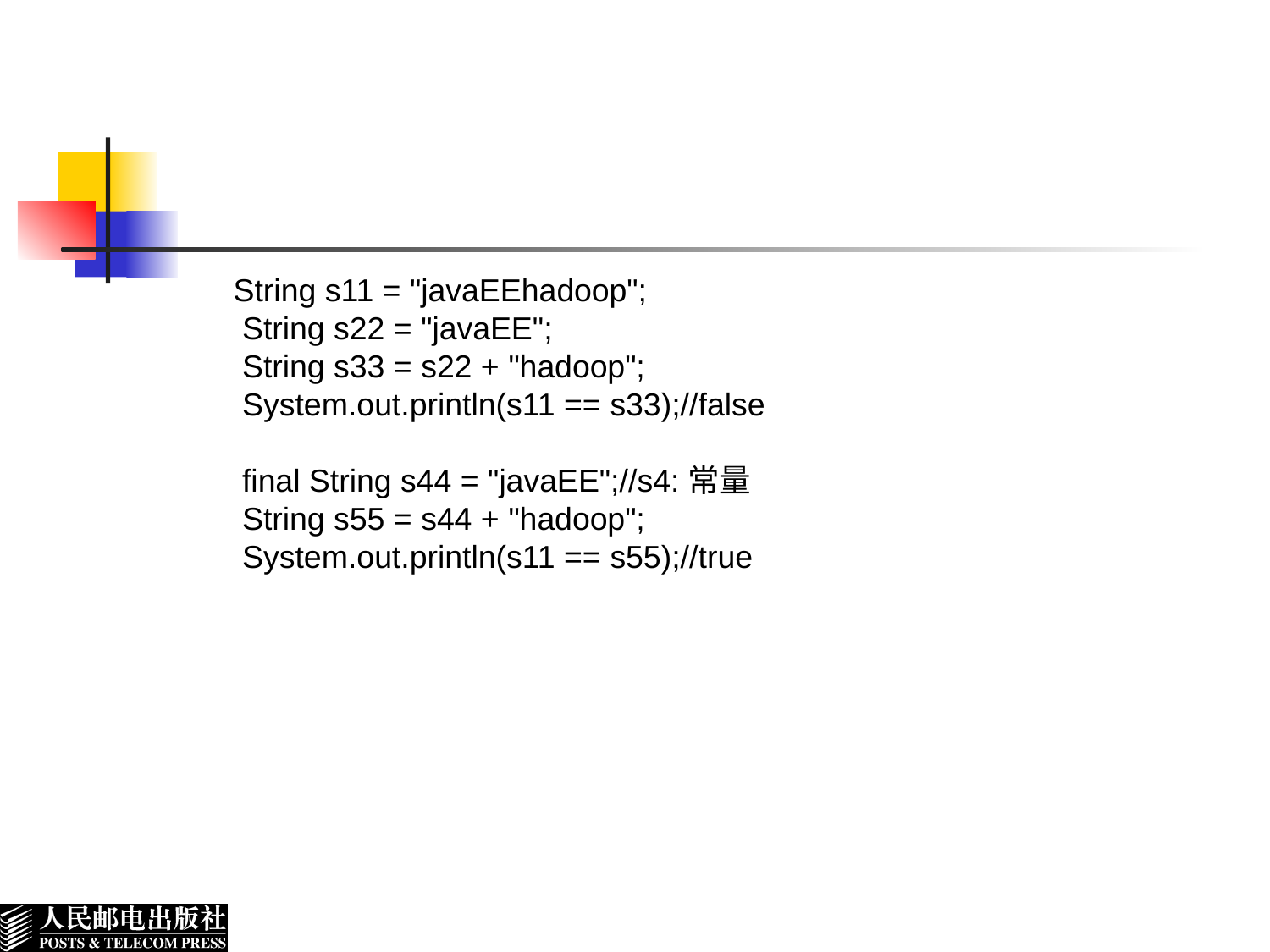

String s11 = "javaEEhadoop";
        String s22 = "javaEE";
        String s33 = s22 + "hadoop";
        System.out.println(s11 == s33);//false

        final String s44 = "javaEE";//s4:常量
        String s55 = s44 + "hadoop";
        System.out.println(s11 == s55);//true